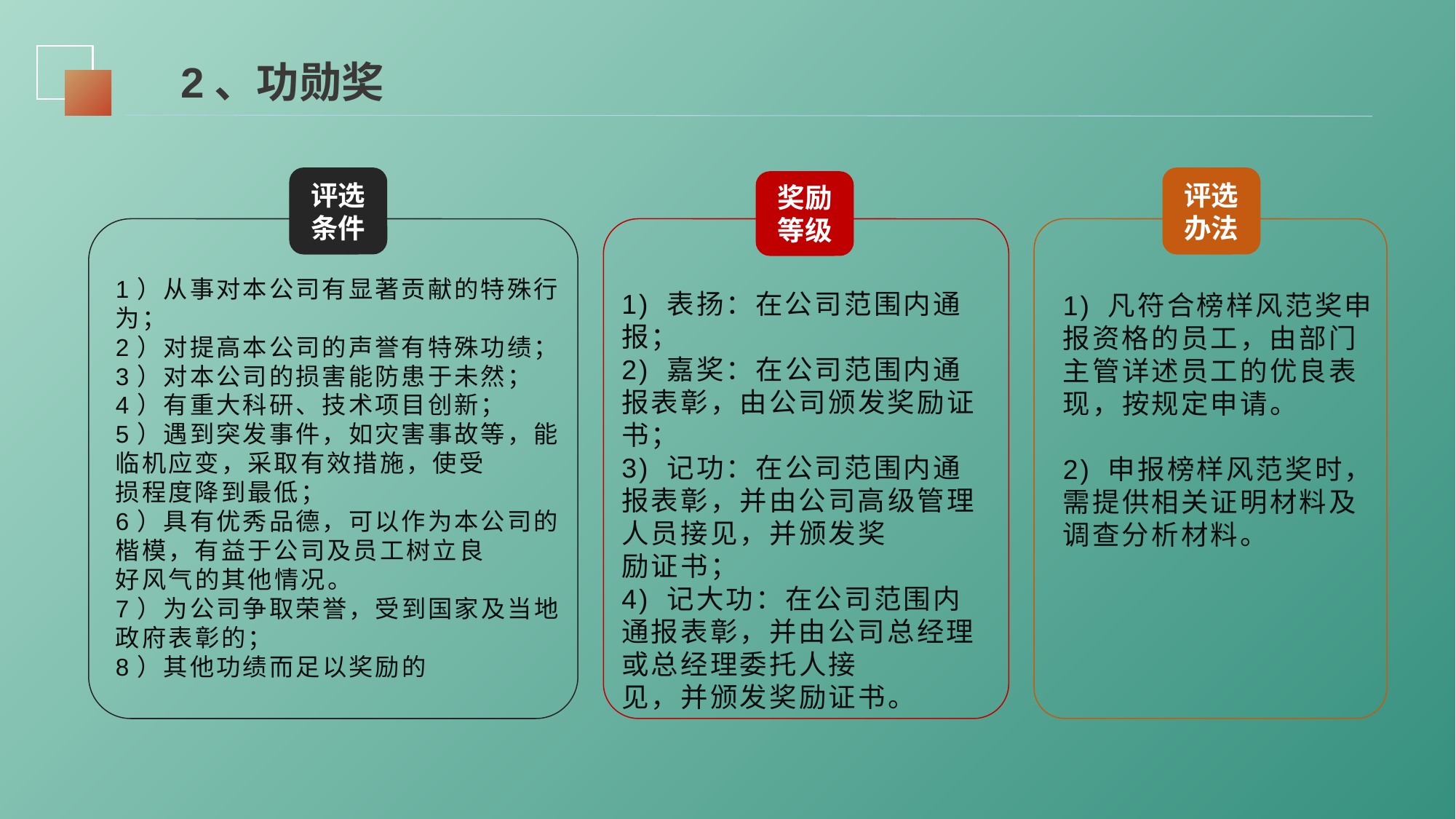

2、功勋奖
评选条件
评选办法
奖励等级

1）从事对本公司有显著贡献的特殊行为；
2）对提高本公司的声誉有特殊功绩；
3）对本公司的损害能防患于未然；
4）有重大科研、技术项目创新；
5）遇到突发事件，如灾害事故等，能临机应变，采取有效措施，使受
损程度降到最低；
6）具有优秀品德，可以作为本公司的楷模，有益于公司及员工树立良
好风气的其他情况。
7）为公司争取荣誉，受到国家及当地政府表彰的；
8）其他功绩而足以奖励的
1) 表扬：在公司范围内通报；
2) 嘉奖：在公司范围内通报表彰，由公司颁发奖励证书；
3) 记功：在公司范围内通报表彰，并由公司高级管理人员接见，并颁发奖
励证书；
4) 记大功：在公司范围内通报表彰，并由公司总经理或总经理委托人接
见，并颁发奖励证书。
1) 凡符合榜样风范奖申报资格的员工，由部门主管详述员工的优良表现，按规定申请。

2) 申报榜样风范奖时，需提供相关证明材料及调查分析材料。